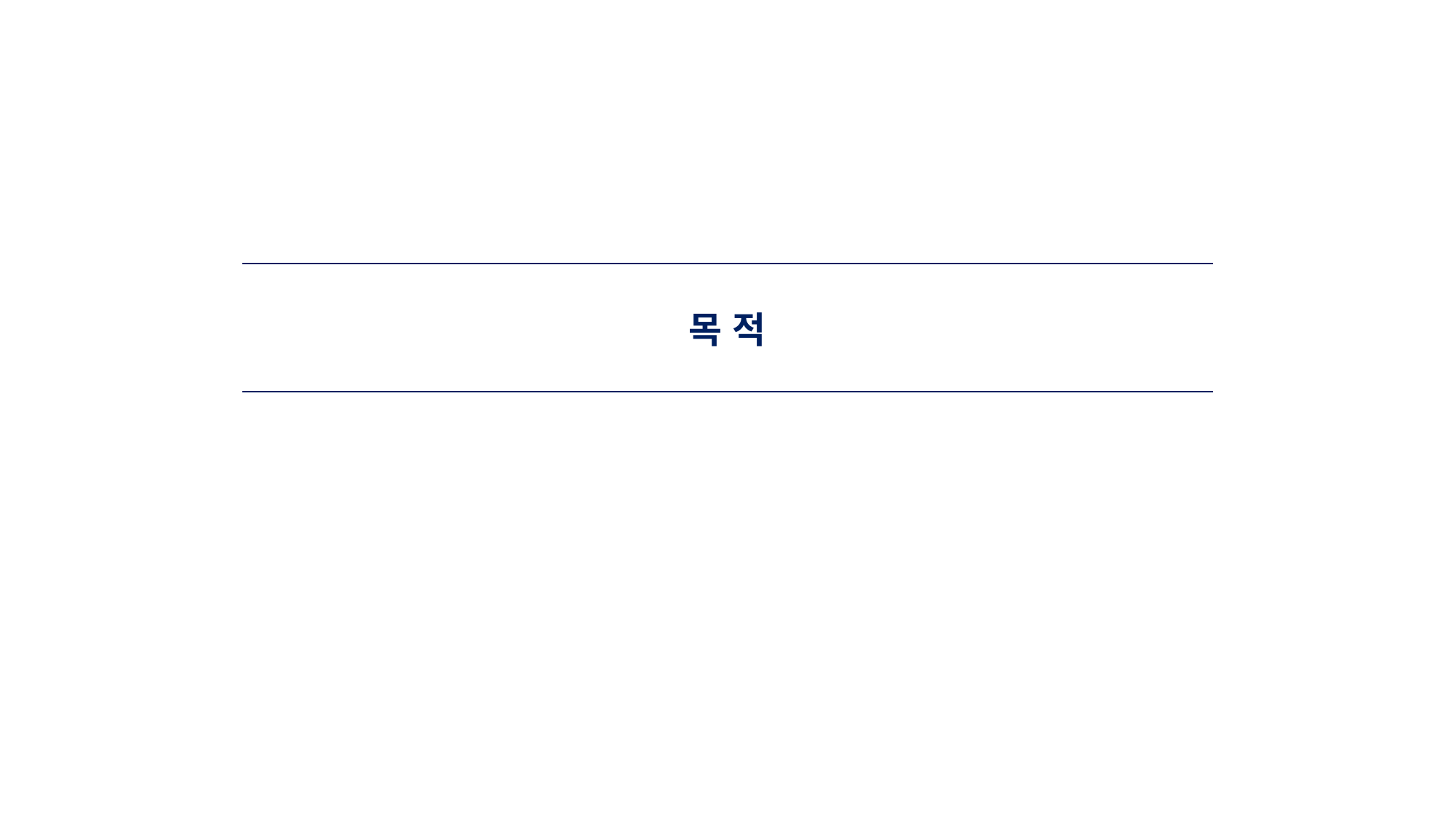

| 목 적 |
| --- |